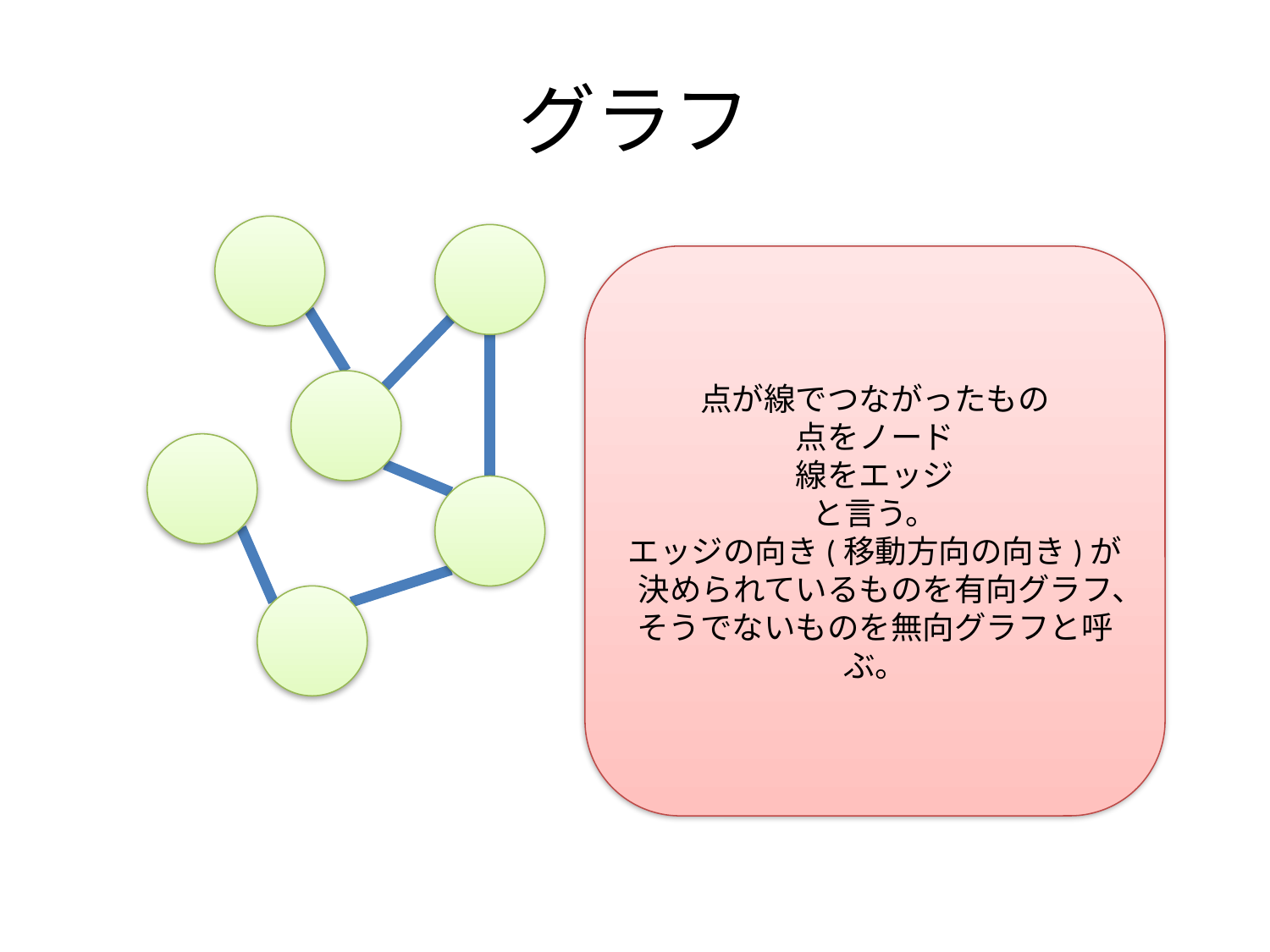

# グラフ

点が線でつながったもの
点をノード
線をエッジ
と言う。
エッジの向き(移動方向の向き)が決められているものを有向グラフ、そうでないものを無向グラフと呼ぶ。